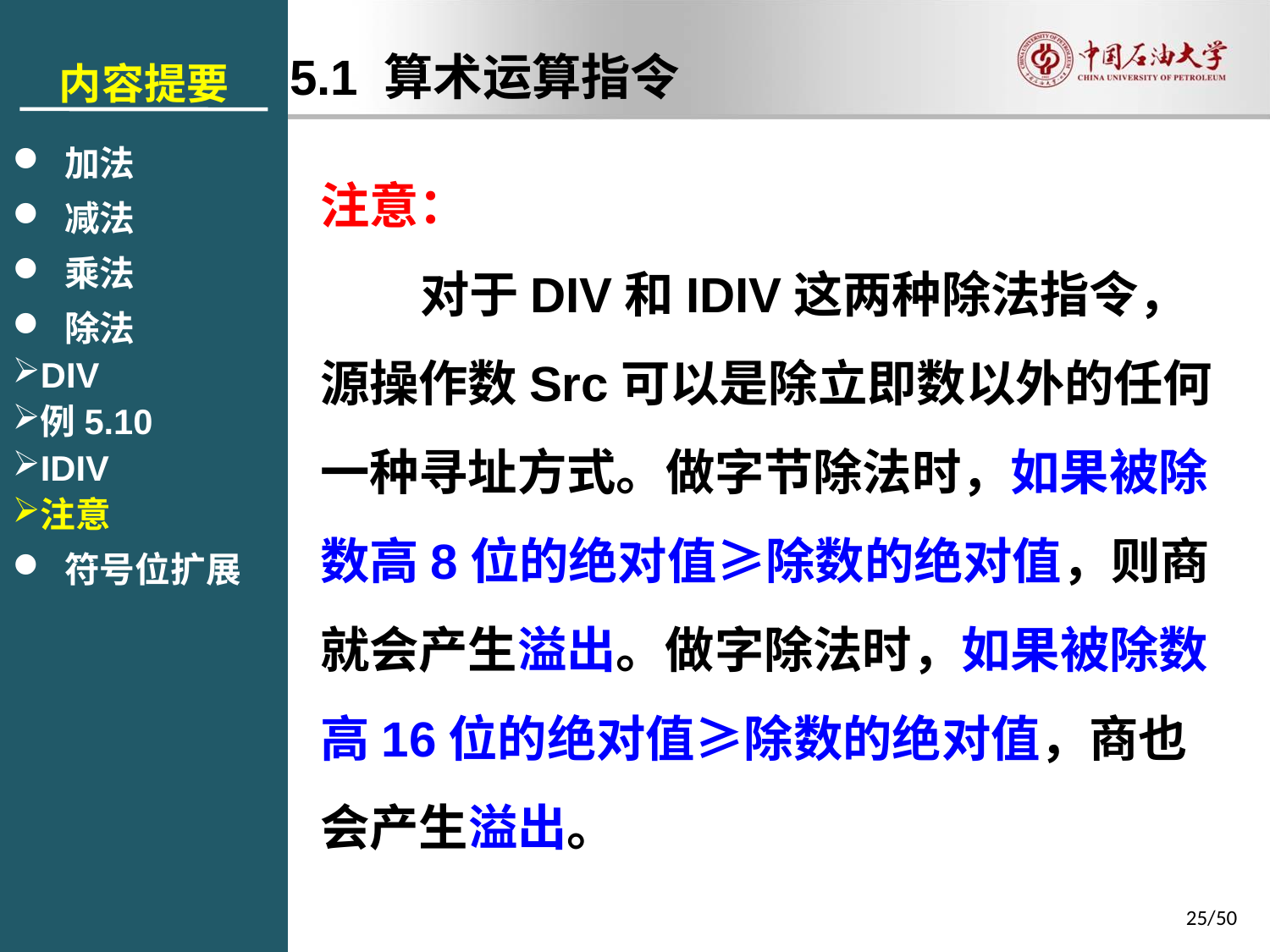

内容提要
 加法
 减法
 乘法
 除法
DIV
例5.10
IDIV
注意
 符号位扩展
5.1 算术运算指令
注意：
对于DIV和IDIV这两种除法指令，源操作数Src可以是除立即数以外的任何一种寻址方式。做字节除法时，如果被除数高8位的绝对值≥除数的绝对值，则商就会产生溢出。做字除法时，如果被除数高16位的绝对值≥除数的绝对值，商也会产生溢出。
25/50